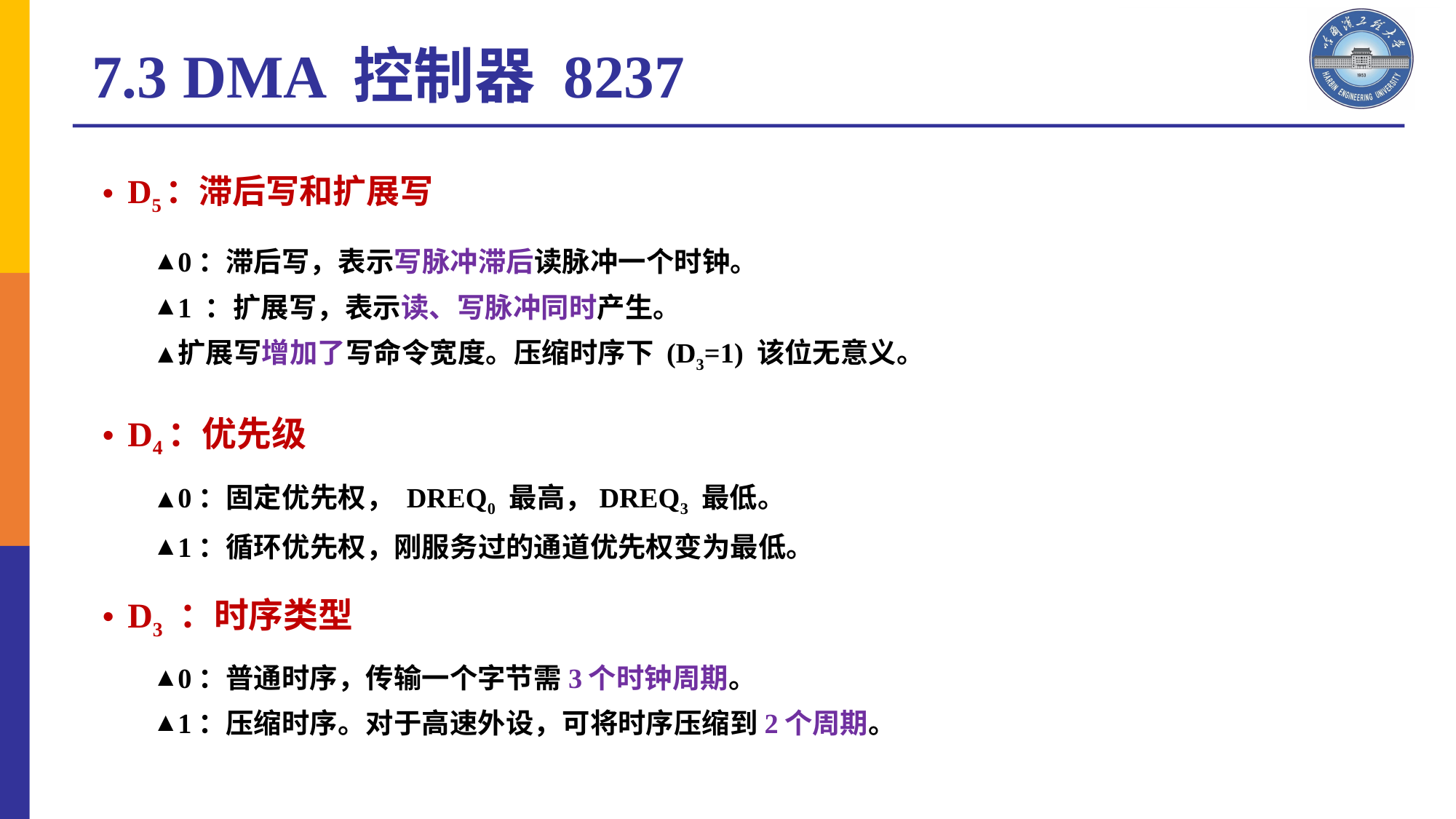

7.3 DMA 控制器 8237
D5：滞后写和扩展写
0：滞后写，表示写脉冲滞后读脉冲一个时钟。
1 ：扩展写，表示读、写脉冲同时产生。
扩展写增加了写命令宽度。压缩时序下 (D3=1) 该位无意义。
D4：优先级
0：固定优先权， DREQ0 最高，DREQ3 最低。
1：循环优先权，刚服务过的通道优先权变为最低。
D3 ：时序类型
0：普通时序，传输一个字节需3个时钟周期。
1：压缩时序。对于高速外设，可将时序压缩到2个周期。